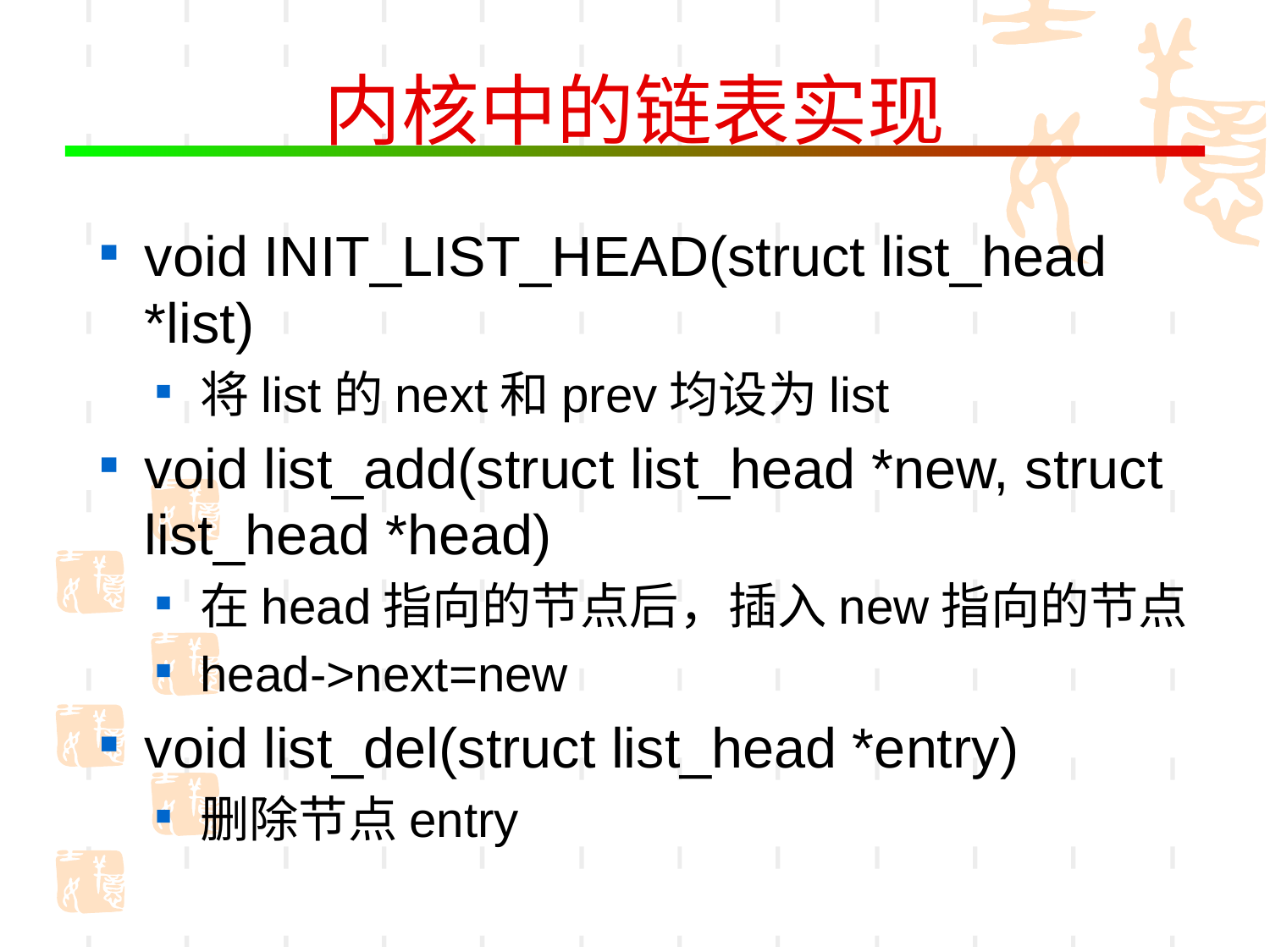

# 内核中的链表实现
void INIT_LIST_HEAD(struct list_head *list)
将list的next和prev均设为list
void list_add(struct list_head *new, struct list_head *head)
在head指向的节点后，插入new指向的节点
head->next=new
void list_del(struct list_head *entry)
删除节点entry